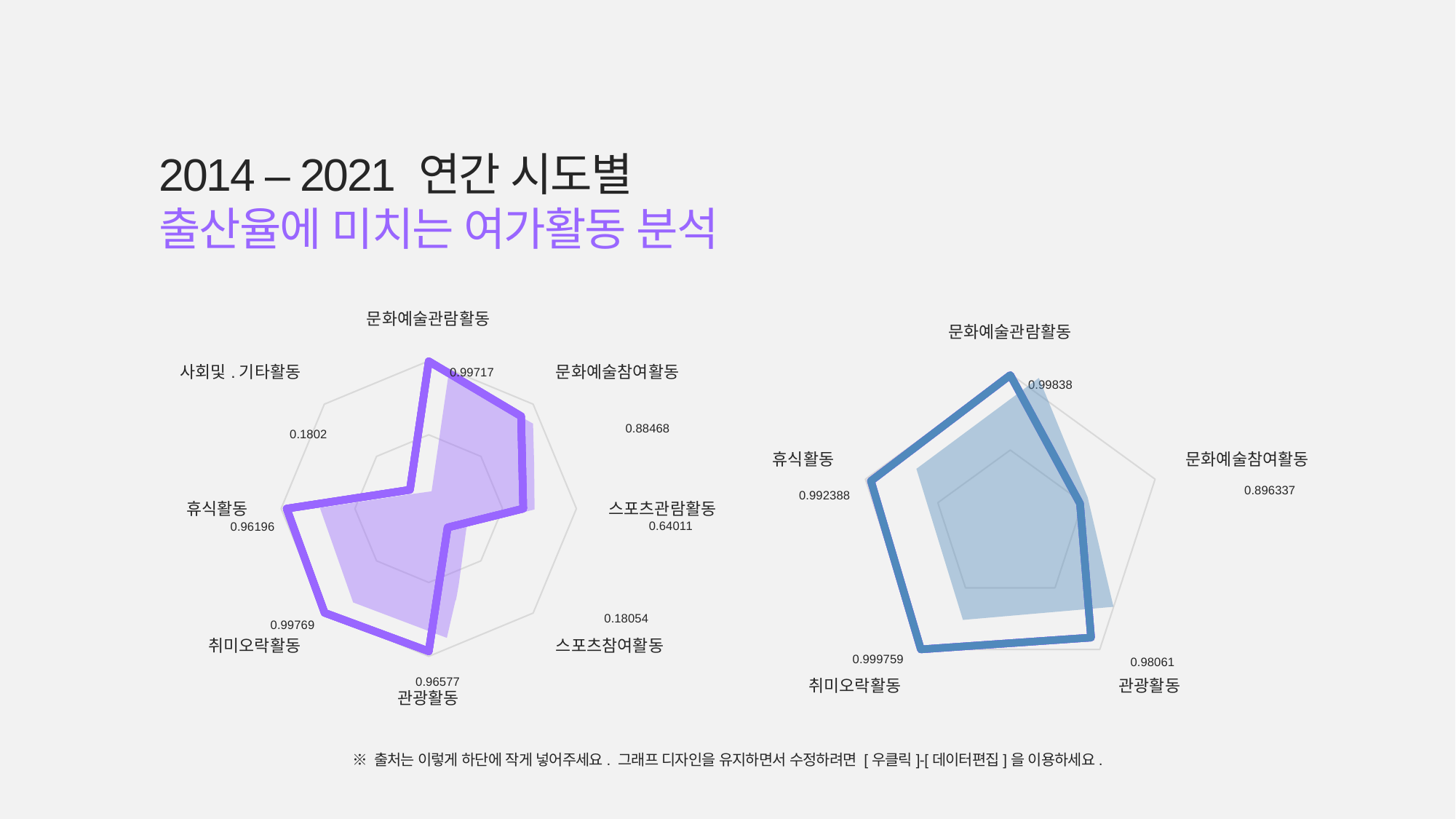

2014 – 2021 연간 시도별
출산율에 미치는 여가활동 분석

### Chart

| Category | 계열 1 | 계열 1 |  | 계열 1 |  | 계열 1 |  |
|---|---|---|---|---|---|---|---|
| 문화예술관람활동 | 0.99717 | 0.99717 | None | 0.99717 | None | 0.99717 | None |
| 문화예술참여활동 | 0.88468 | 0.88468 | None | 0.88468 | None | 0.88468 | None |
| 스포츠관람활동 | 0.6401100000000001 | 0.6401100000000001 | None | 0.6401100000000001 | None | 0.6401100000000001 | None |
| 스포츠참여활동 | 0.18054000000000003 | 0.18054000000000003 | None | 0.18054000000000003 | None | 0.18054000000000003 | None |
| 관광활동 | 0.9657700000000001 | 0.9657700000000001 | None | 0.9657700000000001 | None | 0.9657700000000001 | None |
| 취미오락활동 | 0.99769 | 0.99769 | None | 0.99769 | None | 0.99769 | None |
| 휴식활동 | 0.96196 | 0.96196 | None | 0.96196 | None | 0.96196 | None |
| 사회및.기타활동 | 0.18020000000000003 | 0.18020000000000003 | None | 0.18020000000000003 | None | 0.18020000000000003 | None |

### Chart

| Category | 계열 1 | 계열 1 |  | 계열 1 |  | 계열 1 |  |
|---|---|---|---|---|---|---|---|
| 문화예술관람활동 | 0.99838 | 0.99838 | None | 0.99838 | None | 0.99838 | None |
| 문화예술참여활동 | 0.896337 | 0.896337 | None | 0.896337 | None | 0.896337 | None |
| 관광활동 | 0.98061 | 0.98061 | None | 0.98061 | None | 0.98061 | None |
| 취미오락활동 | 0.999759 | 0.999759 | None | 0.999759 | None | 0.999759 | None |
| 휴식활동 | 0.992388 | 0.992388 | None | 0.992388 | None | 0.992388 | None |

※ 출처는 이렇게 하단에 작게 넣어주세요. 그래프 디자인을 유지하면서 수정하려면 [우클릭]-[데이터편집]을 이용하세요.